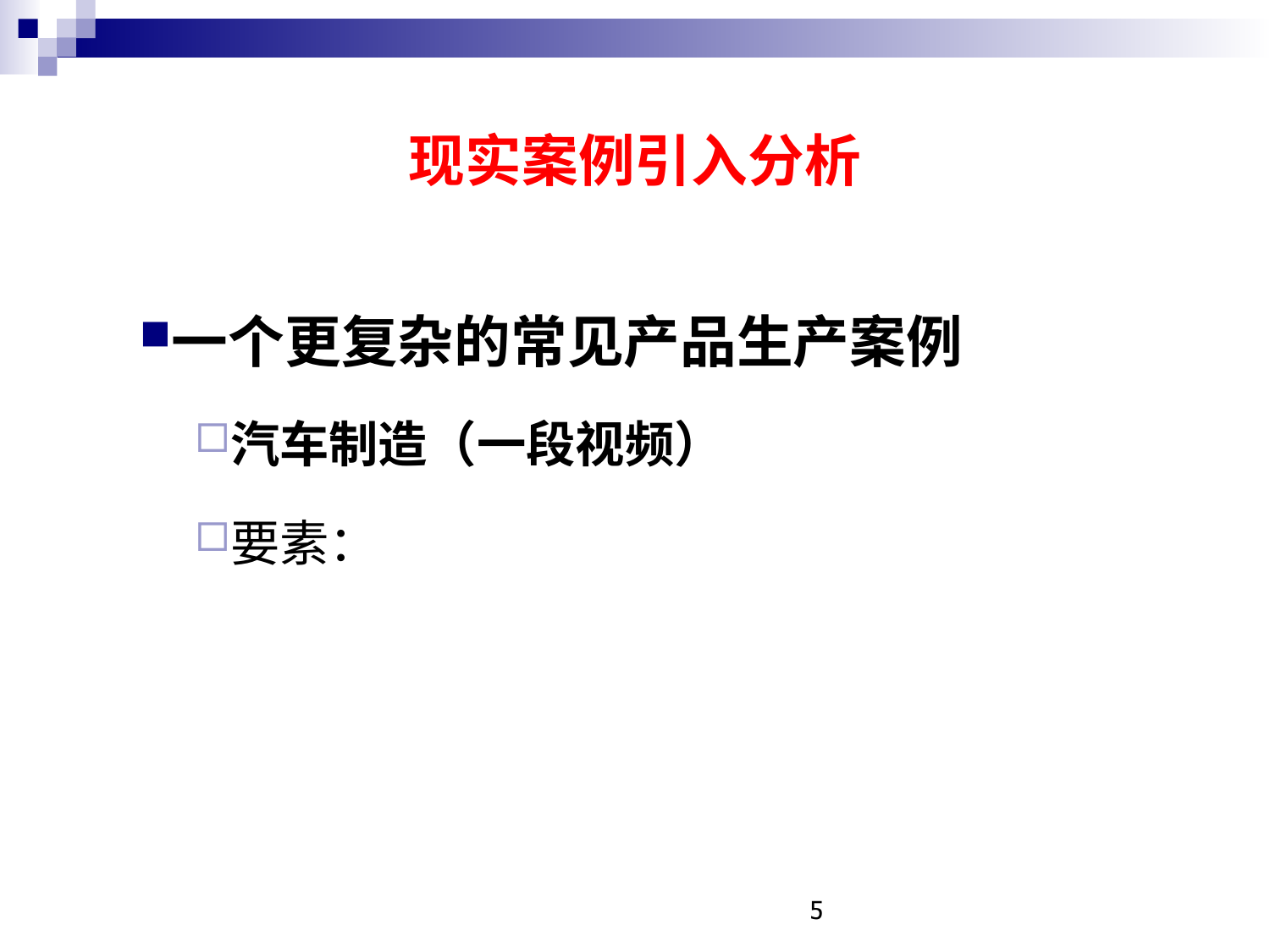

现实案例引入分析
一个更复杂的常见产品生产案例
汽车制造（一段视频）
要素：

5